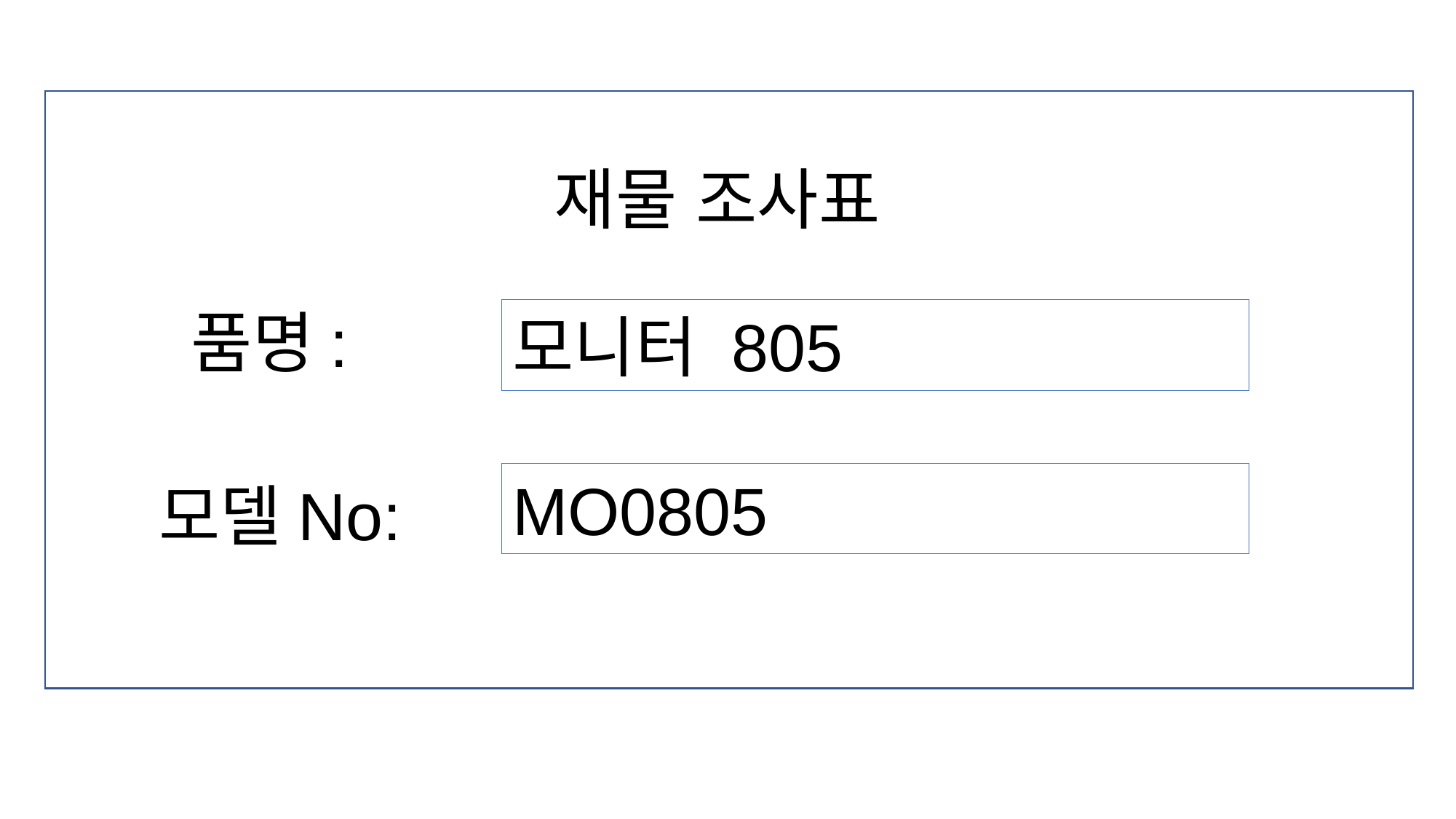

재물 조사표
품명:
모니터 805
MO0805
모델No: